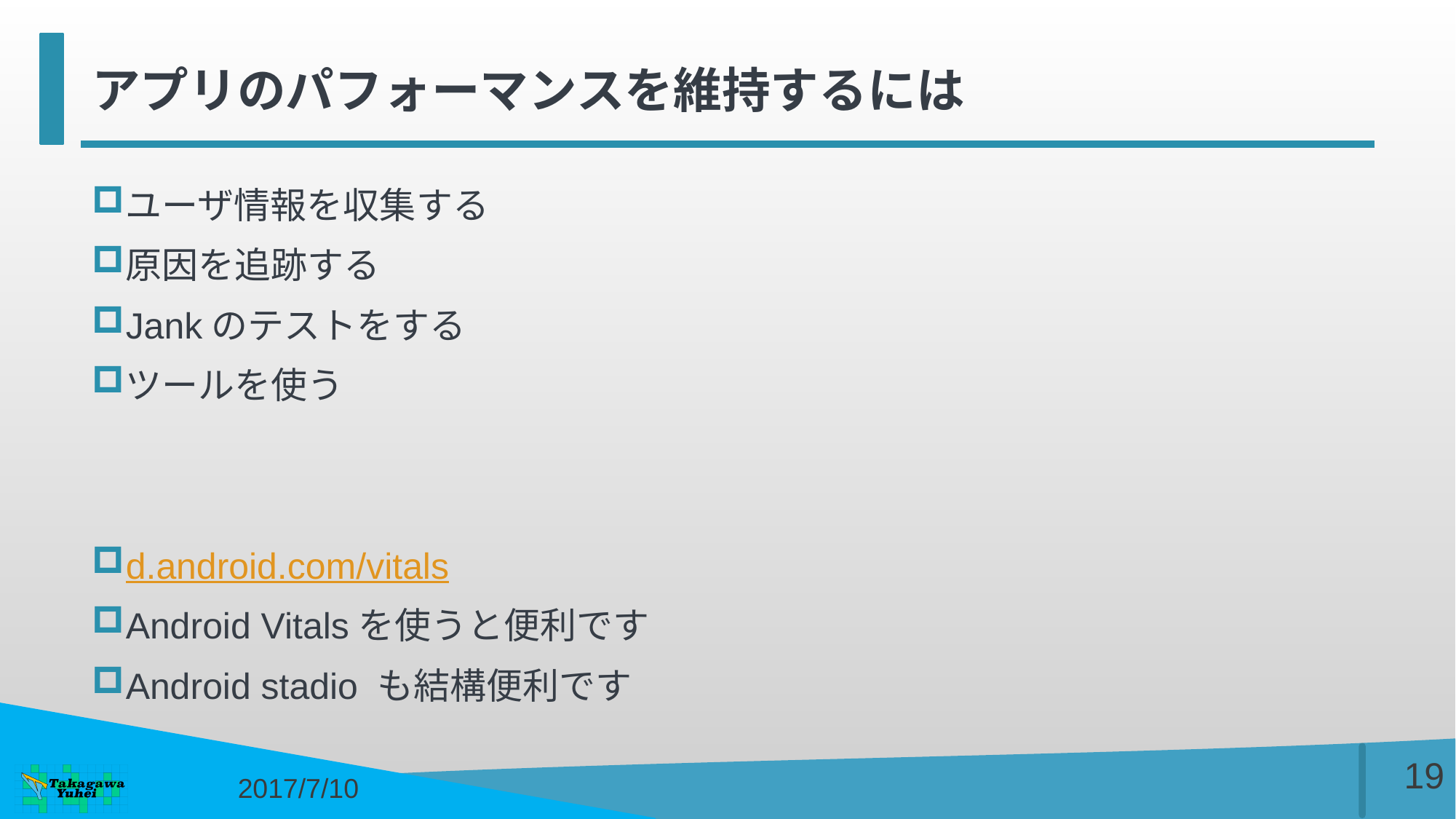

# アプリのパフォーマンスを維持するには
ユーザ情報を収集する
原因を追跡する
Jankのテストをする
ツールを使う

d.android.com/vitals
Android Vitalsを使うと便利です
Android stadio も結構便利です

19
2017/7/10